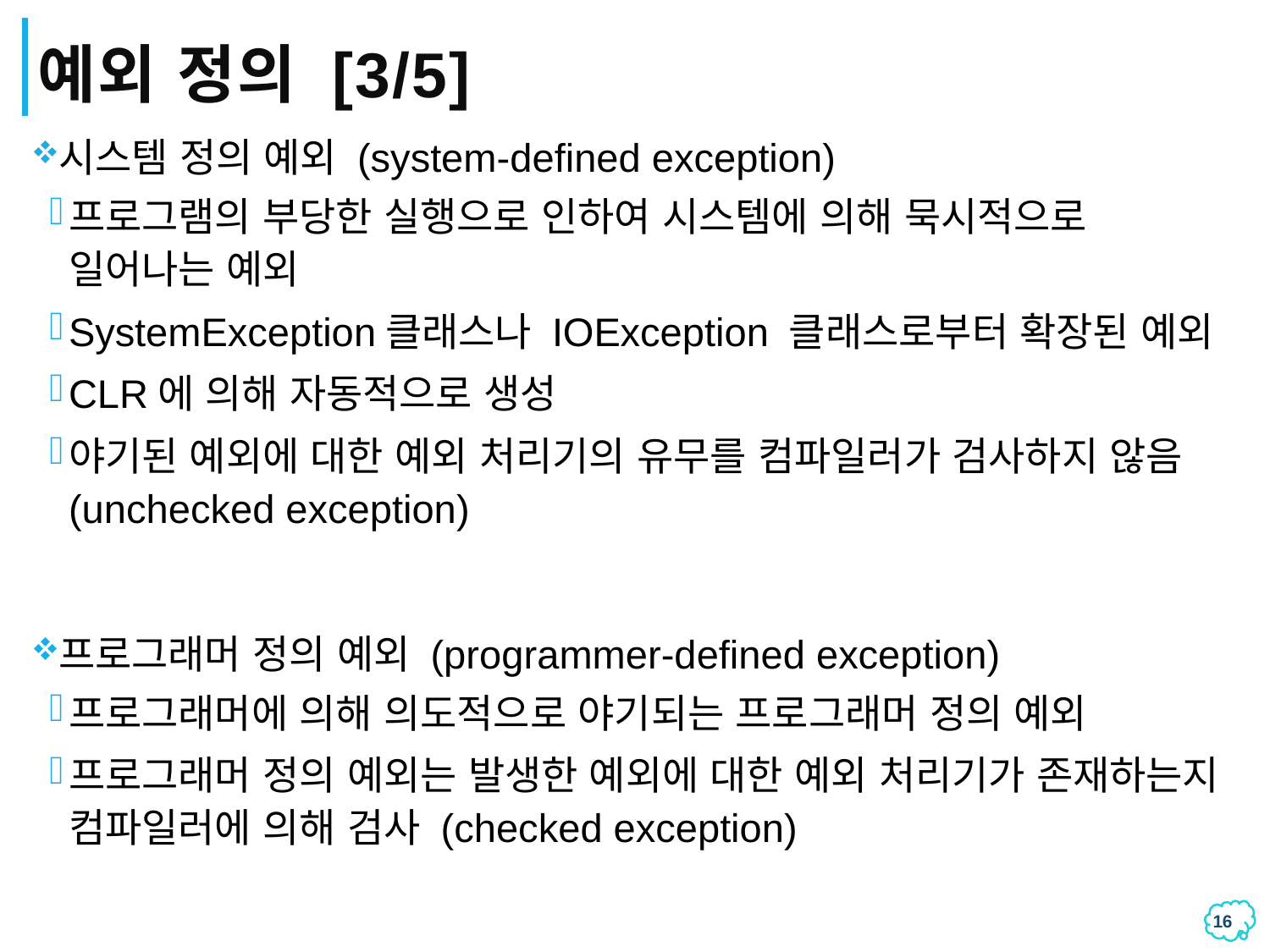

# 예외 정의 [3/5]
시스템 정의 예외 (system-defined exception)
프로그램의 부당한 실행으로 인하여 시스템에 의해 묵시적으로 일어나는 예외
SystemException클래스나 IOException 클래스로부터 확장된 예외
CLR에 의해 자동적으로 생성
야기된 예외에 대한 예외 처리기의 유무를 컴파일러가 검사하지 않음(unchecked exception)

프로그래머 정의 예외 (programmer-defined exception)
프로그래머에 의해 의도적으로 야기되는 프로그래머 정의 예외
프로그래머 정의 예외는 발생한 예외에 대한 예외 처리기가 존재하는지 컴파일러에 의해 검사 (checked exception)
16